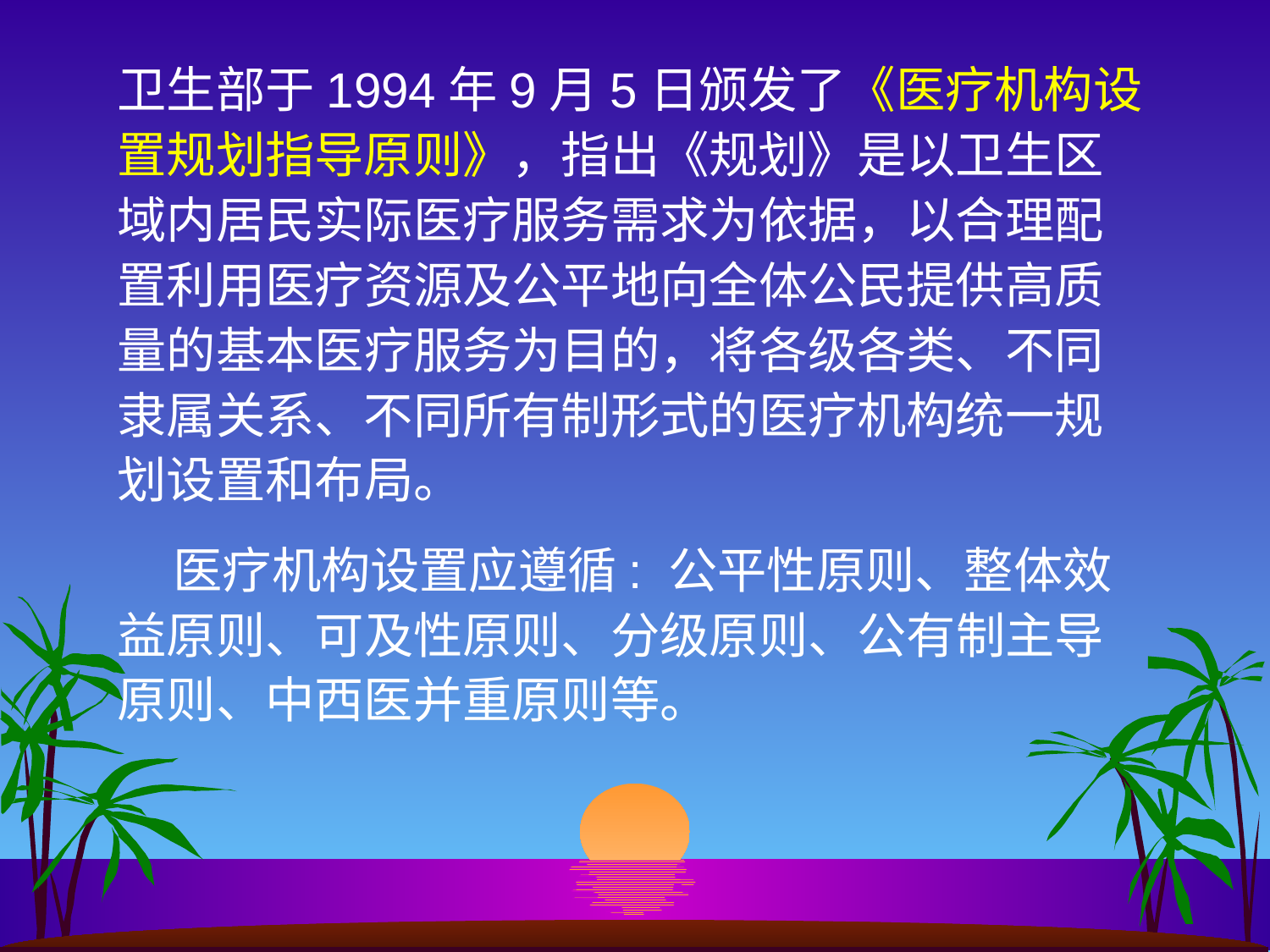

卫生部于1994年9月5日颁发了《医疗机构设置规划指导原则》，指出《规划》是以卫生区域内居民实际医疗服务需求为依据，以合理配置利用医疗资源及公平地向全体公民提供高质量的基本医疗服务为目的，将各级各类、不同隶属关系、不同所有制形式的医疗机构统一规划设置和布局。
    医疗机构设置应遵循: 公平性原则、整体效益原则、可及性原则、分级原则、公有制主导原则、中西医并重原则等。
#
​